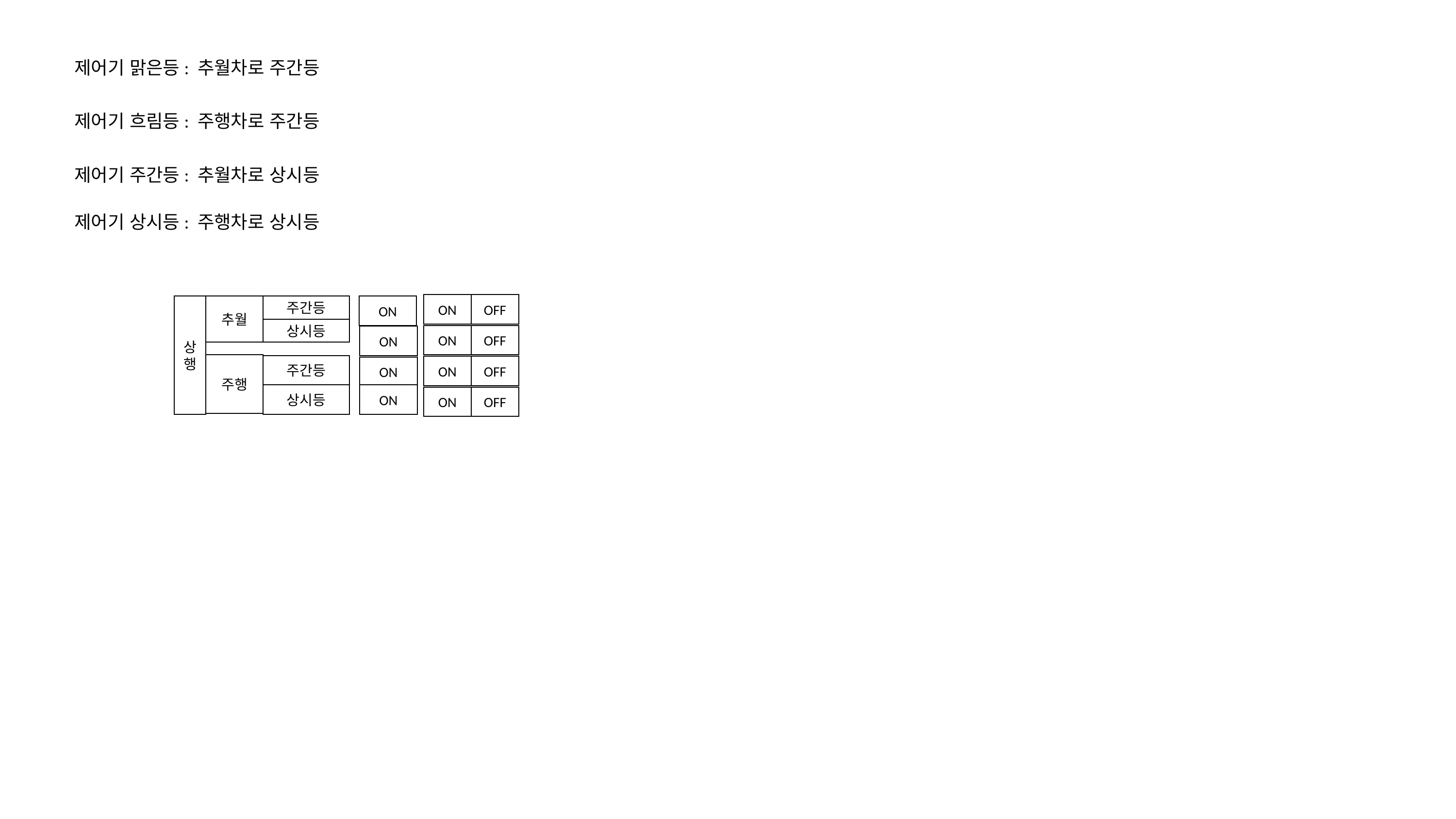

제어기 맑은등: 추월차로 주간등
제어기 흐림등: 주행차로 주간등
제어기 주간등: 추월차로 상시등
제어기 상시등: 주행차로 상시등
ON
OFF
상행
주간등
ON
추월
상시등
ON
OFF
ON
주행
주간등
ON
OFF
ON
상시등
ON
ON
OFF